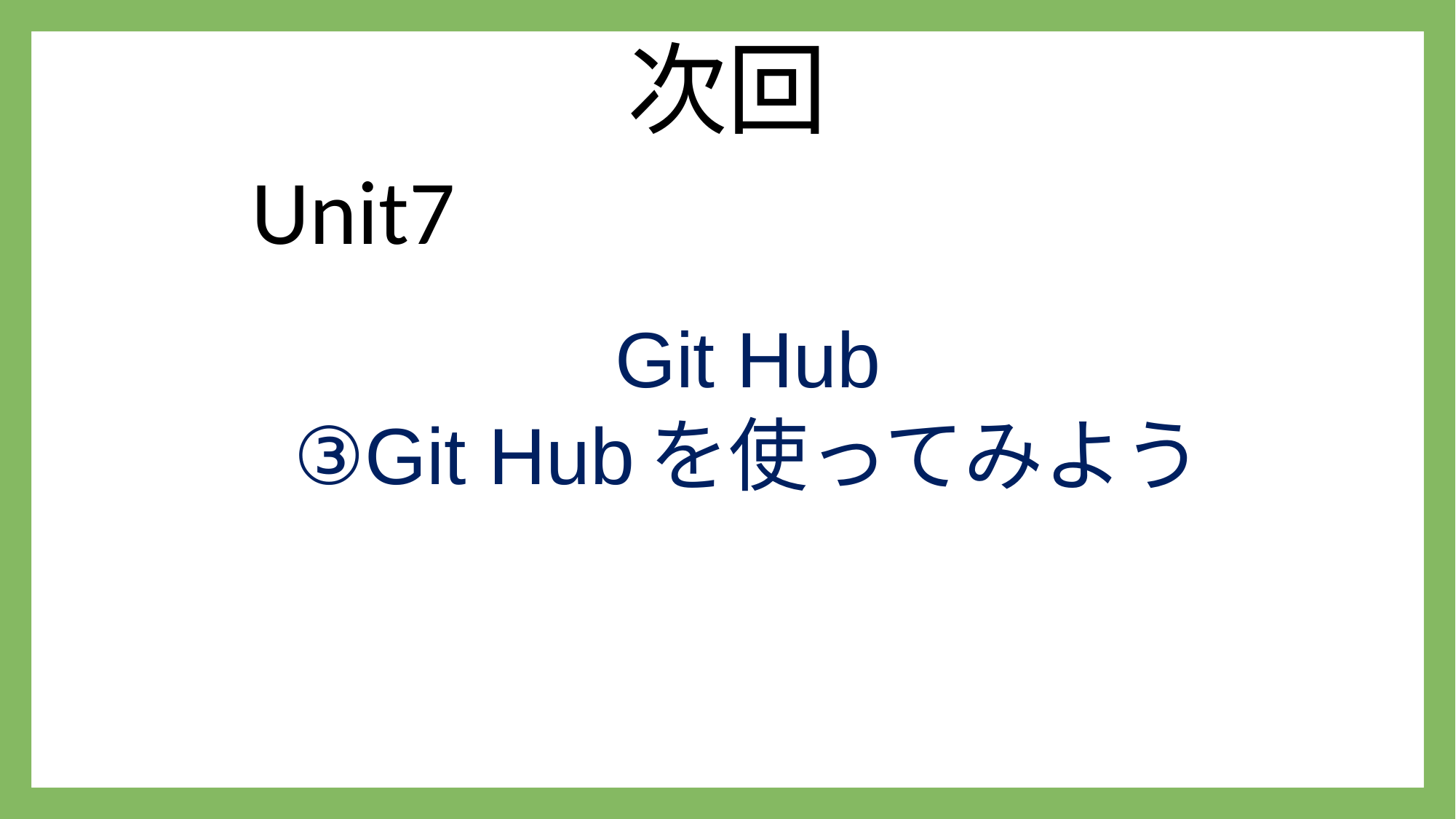

次回
# Unit7
Git Hub
③Git Hubを使ってみよう